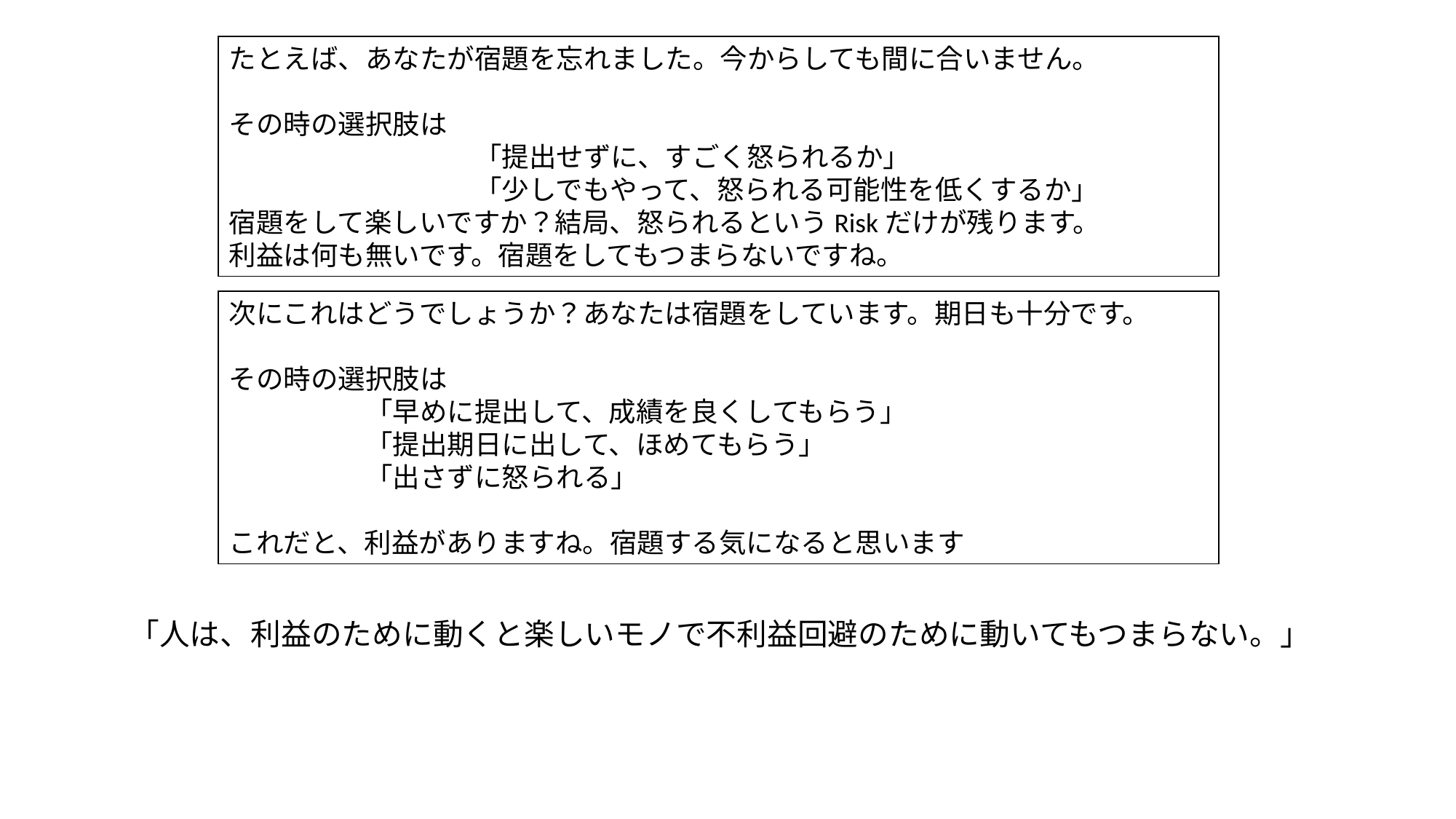

たとえば、あなたが宿題を忘れました。今からしても間に合いません。

その時の選択肢は
　　　　　　　　　「提出せずに、すごく怒られるか」
　　　　　　　　　「少しでもやって、怒られる可能性を低くするか」
宿題をして楽しいですか？結局、怒られるというRiskだけが残ります。
利益は何も無いです。宿題をしてもつまらないですね。
次にこれはどうでしょうか？あなたは宿題をしています。期日も十分です。

その時の選択肢は
　　　　　「早めに提出して、成績を良くしてもらう」
　　　　　「提出期日に出して、ほめてもらう」
　　　　　「出さずに怒られる」

これだと、利益がありますね。宿題する気になると思います
「人は、利益のために動くと楽しいモノで不利益回避のために動いてもつまらない。」